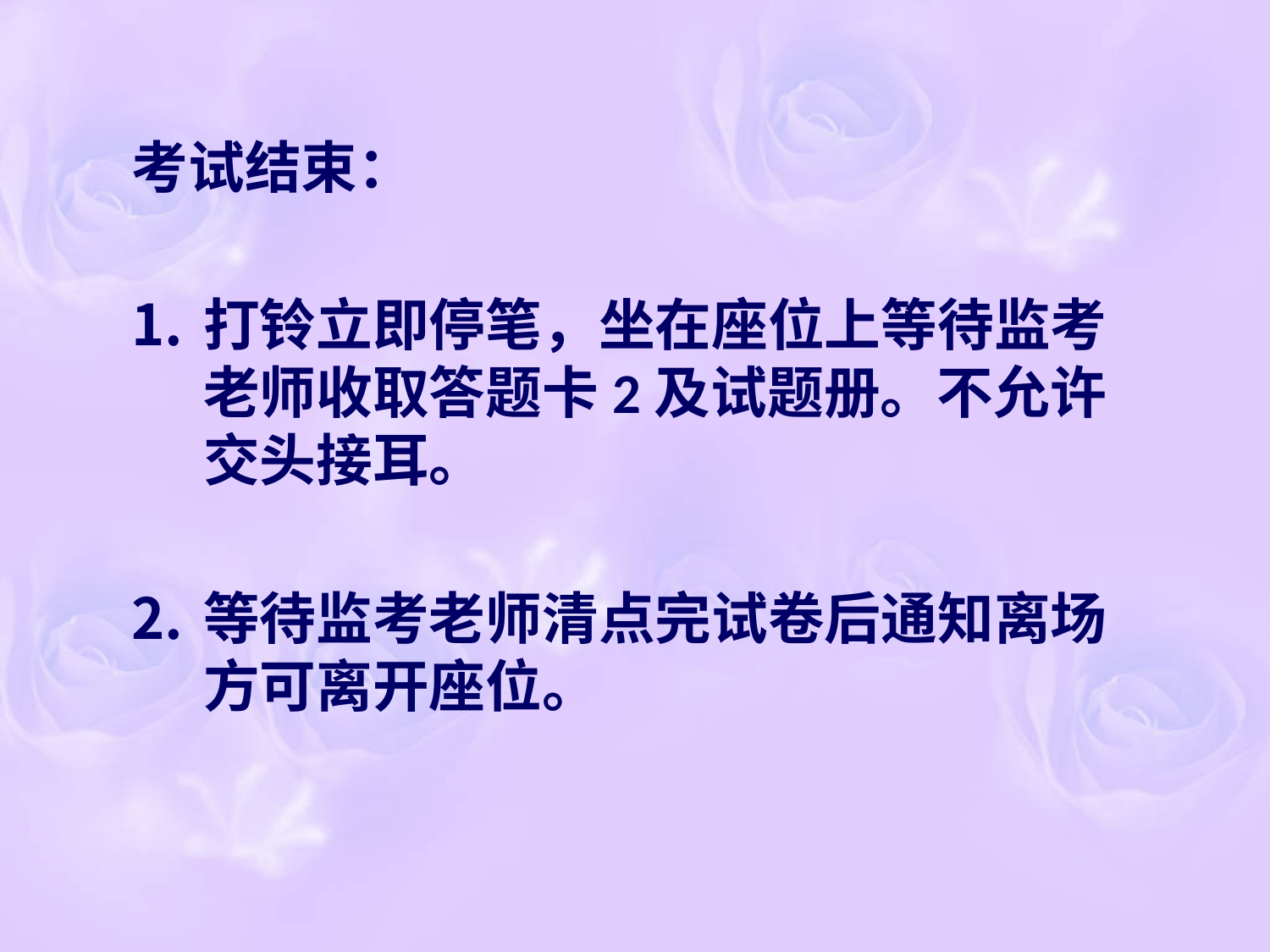

考试结束：

打铃立即停笔，坐在座位上等待监考老师收取答题卡2及试题册。不允许交头接耳。

等待监考老师清点完试卷后通知离场方可离开座位。